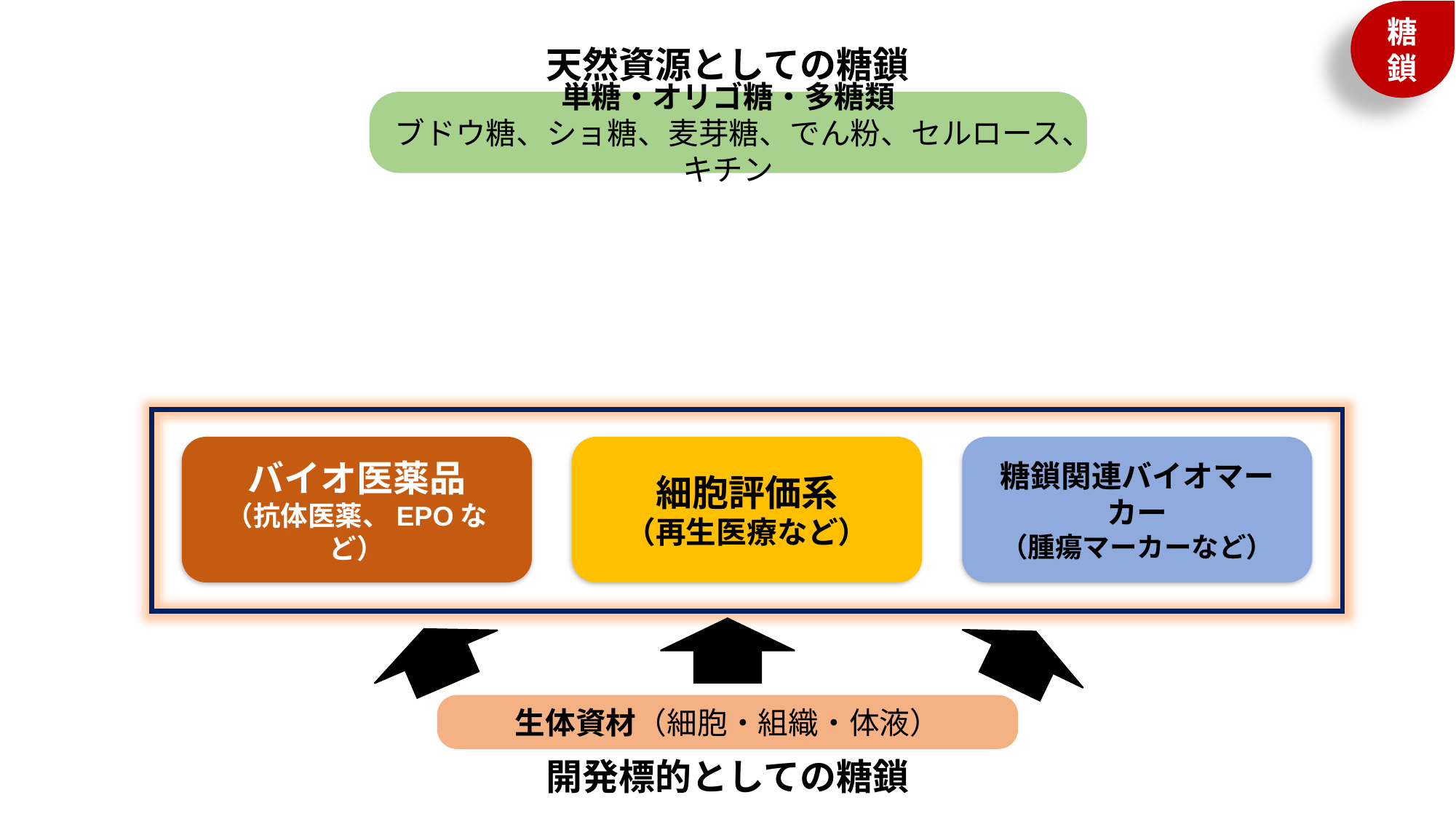

天然資源としての糖鎖
単糖・オリゴ糖・多糖類
ブドウ糖、ショ糖、麦芽糖、でん粉、セルロース、キチン

バイオ医薬品
（抗体医薬、EPOなど）
細胞評価系
（再生医療など）
糖鎖関連バイオマーカー
（腫瘍マーカーなど）

生体資材（細胞・組織・体液）
開発標的としての糖鎖